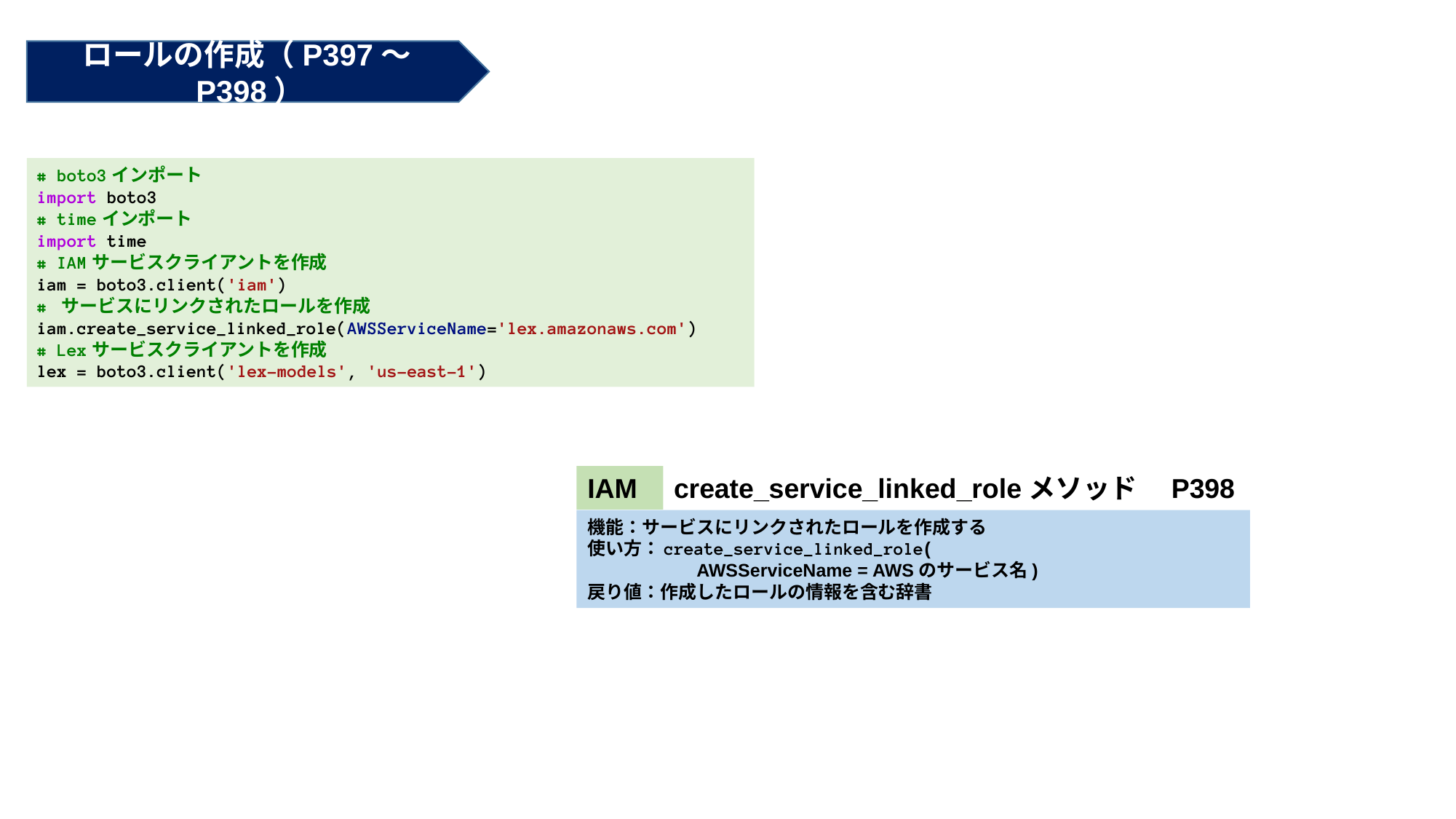

ロールの作成（P397～P398）
# boto3インポート
import boto3
# timeインポート
import time
# IAMサービスクライアントを作成
iam = boto3.client('iam')
# サービスにリンクされたロールを作成
iam.create_service_linked_role(AWSServiceName='lex.amazonaws.com')
# Lexサービスクライアントを作成
lex = boto3.client('lex-models', 'us-east-1')
IAM
create_service_linked_roleメソッド　P398
機能：サービスにリンクされたロールを作成する
使い方：create_service_linked_role(
	AWSServiceName = AWSのサービス名)
戻り値：作成したロールの情報を含む辞書